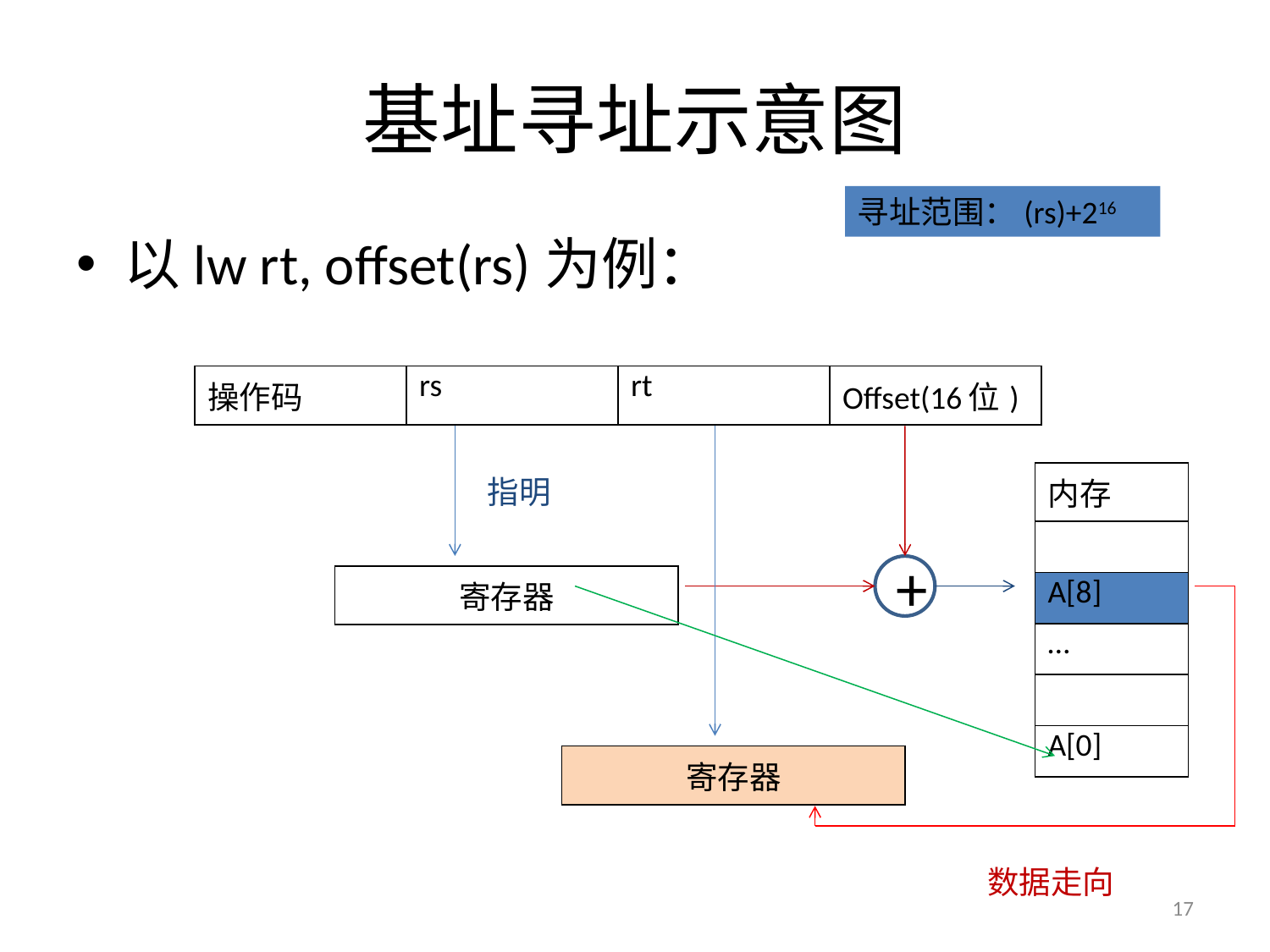

# 基址寻址示意图
寻址范围：(rs)+216
以lw rt, offset(rs)为例：
| 操作码 | rs | rt | Offset(16位) |
| --- | --- | --- | --- |
| 内存 |
| --- |
|  |
| A[8] |
| … |
|  |
| A[0] |
指明
+
| 寄存器 |
| --- |
| 寄存器 |
| --- |
数据走向
17